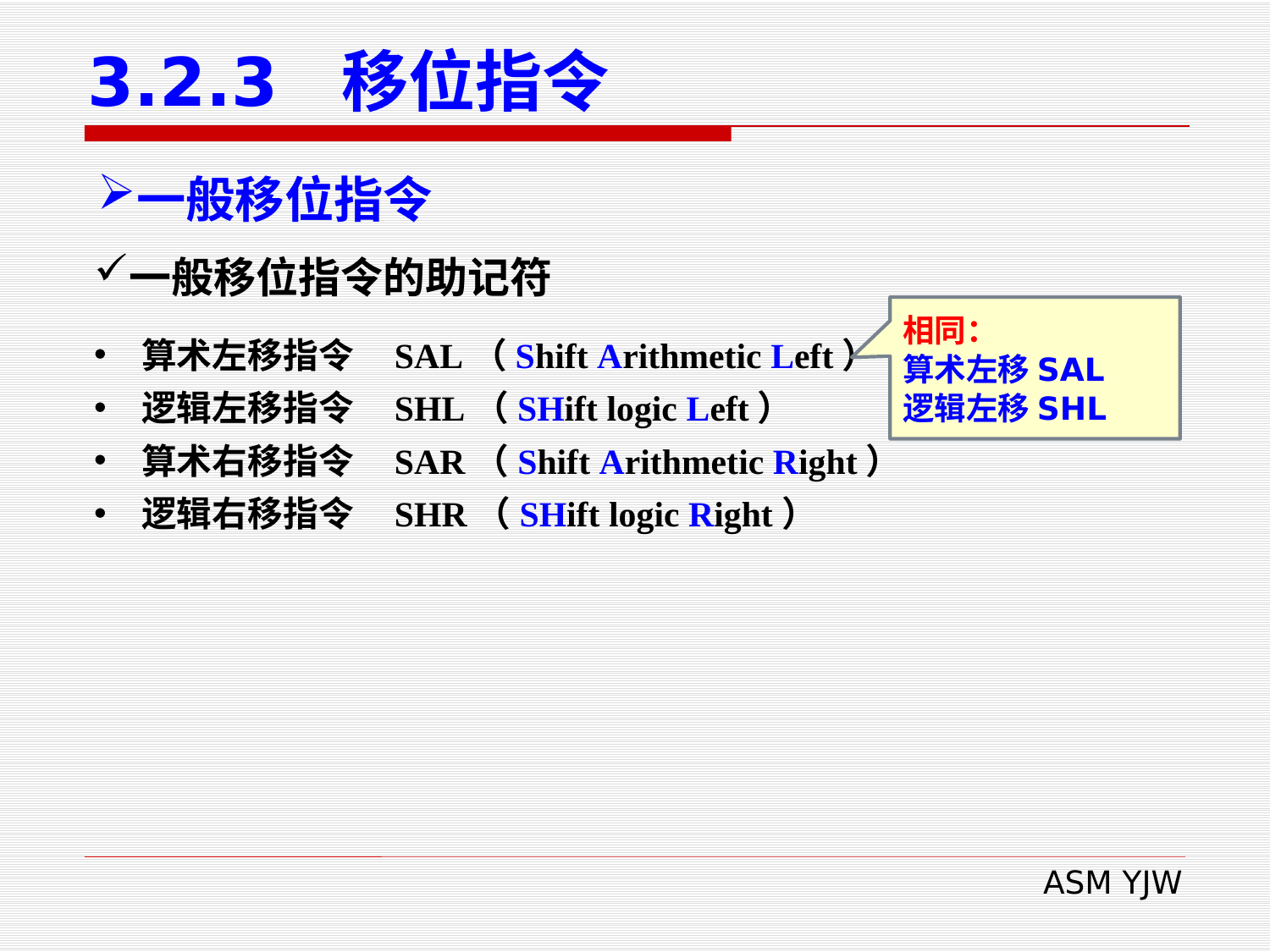

# 3.2.3  移位指令
一般移位指令
一般移位指令的助记符
相同：
算术左移SAL
逻辑左移SHL
算术左移指令    SAL（Shift Arithmetic Left）
逻辑左移指令    SHL（SHift logic Left）
算术右移指令    SAR（Shift Arithmetic Right）
逻辑右移指令    SHR（SHift logic Right）